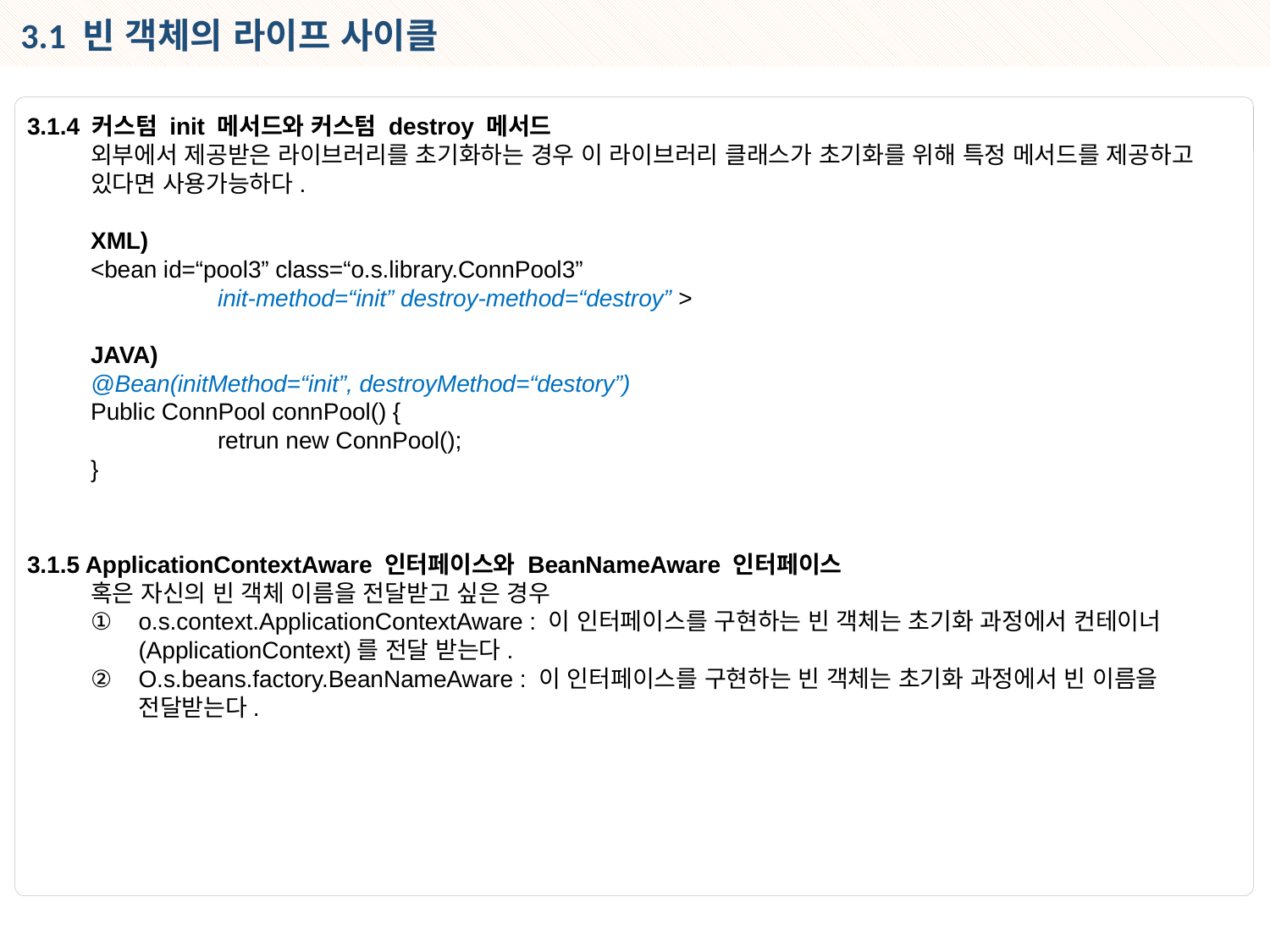

3.1 빈 객체의 라이프 사이클
3.1.4 커스텀 init 메서드와 커스텀 destroy 메서드
외부에서 제공받은 라이브러리를 초기화하는 경우 이 라이브러리 클래스가 초기화를 위해 특정 메서드를 제공하고 있다면 사용가능하다.

XML)
<bean id=“pool3” class=“o.s.library.ConnPool3”
	init-method=“init” destroy-method=“destroy” >

JAVA)
@Bean(initMethod=“init”, destroyMethod=“destory”)
Public ConnPool connPool() {
	retrun new ConnPool();
}
3.1.5 ApplicationContextAware 인터페이스와 BeanNameAware 인터페이스
혹은 자신의 빈 객체 이름을 전달받고 싶은 경우
o.s.context.ApplicationContextAware : 이 인터페이스를 구현하는 빈 객체는 초기화 과정에서 컨테이너(ApplicationContext)를 전달 받는다.
O.s.beans.factory.BeanNameAware : 이 인터페이스를 구현하는 빈 객체는 초기화 과정에서 빈 이름을 전달받는다.